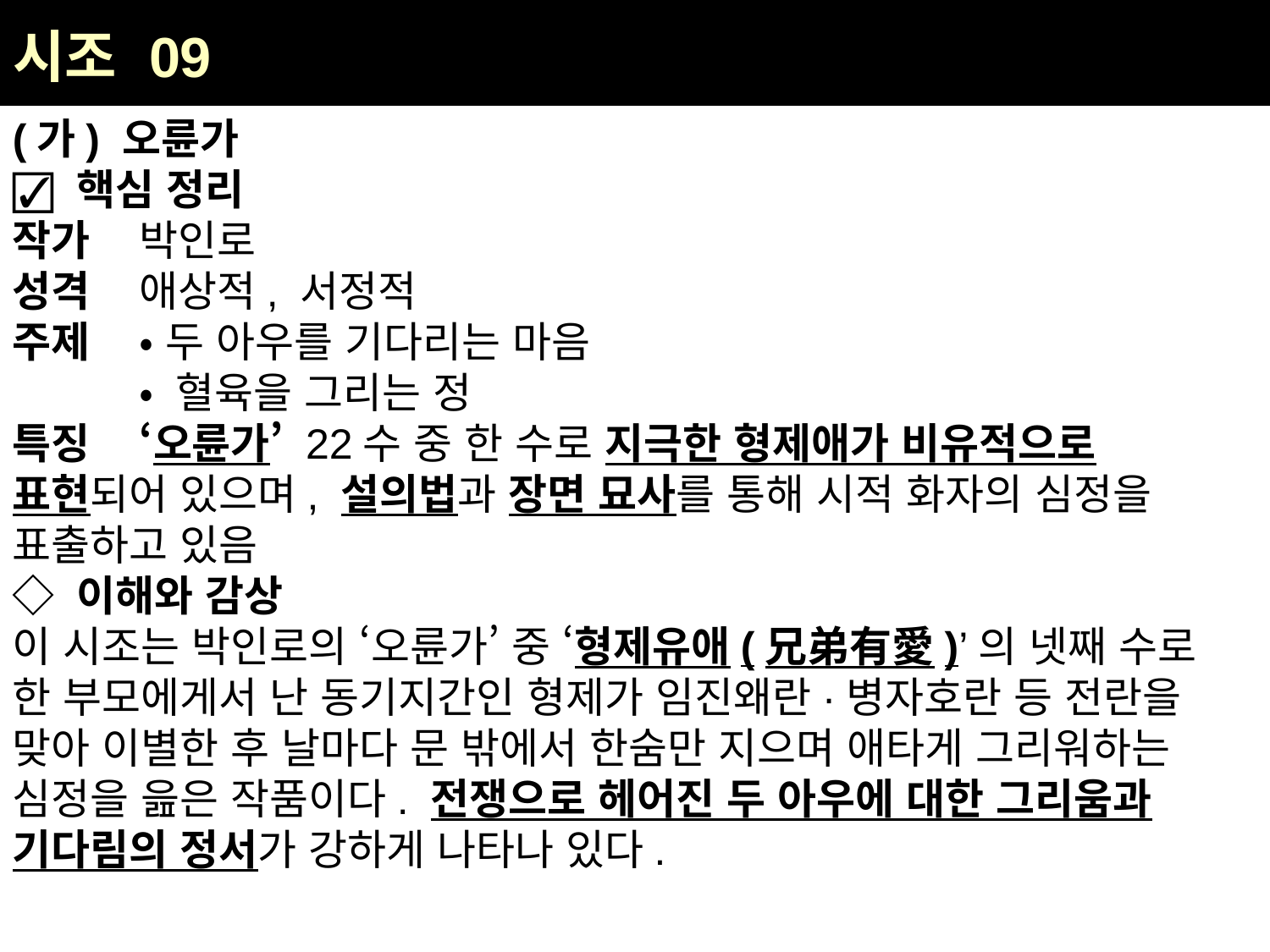

| 시조 09 |
| --- |
(가) 오륜가
☑ 핵심 정리
작가	박인로
성격	애상적, 서정적
주제	• 두 아우를 기다리는 마음
	• 혈육을 그리는 정
특징	‘오륜가’ 22수 중 한 수로 지극한 형제애가 비유적으로 표현되어 있으며, 설의법과 장면 묘사를 통해 시적 화자의 심정을 표출하고 있음
◇ 이해와 감상
이 시조는 박인로의 ‘오륜가’ 중 ‘형제유애(兄弟有愛)’의 넷째 수로 한 부모에게서 난 동기지간인 형제가 임진왜란·병자호란 등 전란을 맞아 이별한 후 날마다 문 밖에서 한숨만 지으며 애타게 그리워하는 심정을 읊은 작품이다. 전쟁으로 헤어진 두 아우에 대한 그리움과 기다림의 정서가 강하게 나타나 있다.